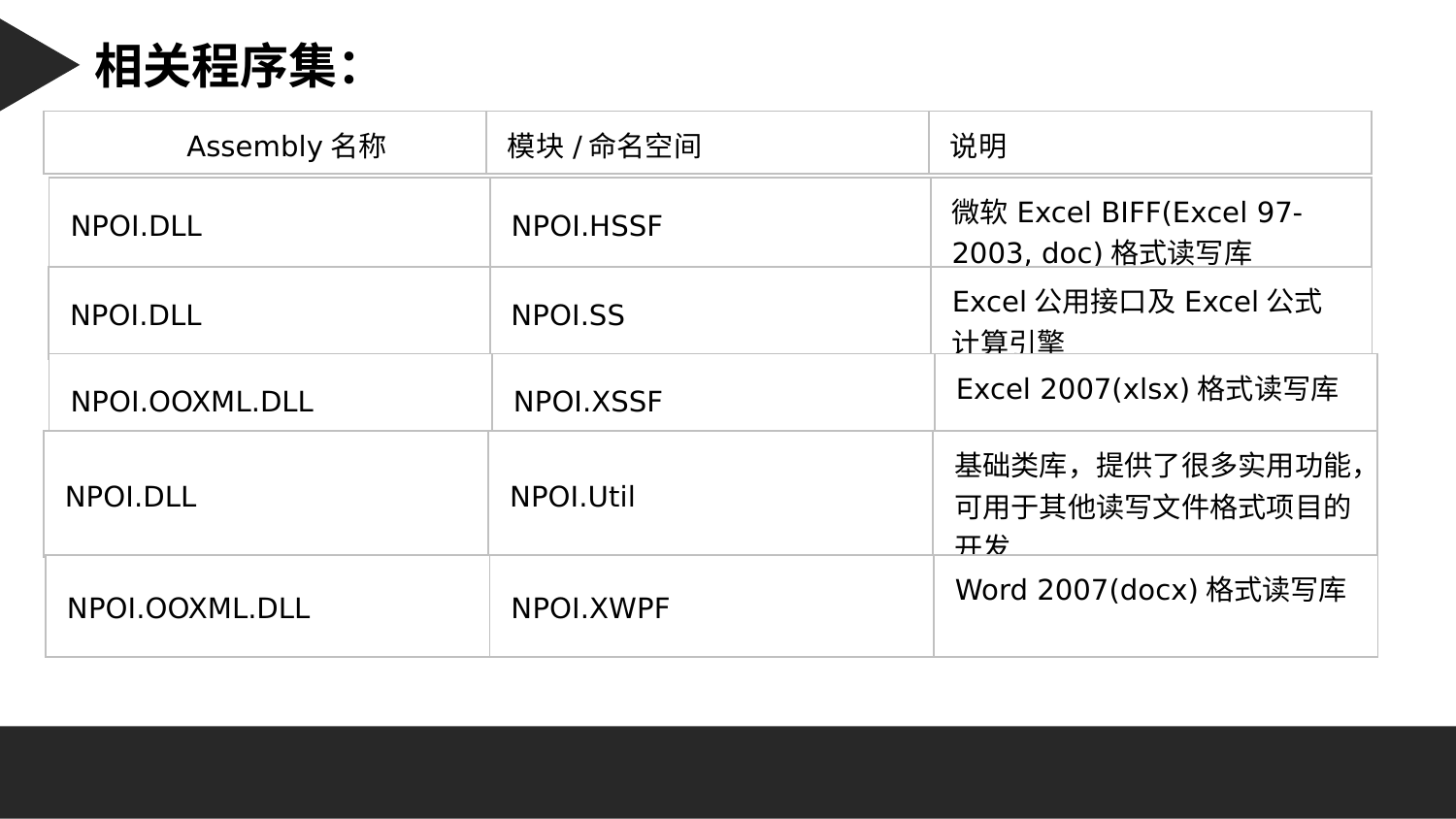

Character 字符串：

相关程序集：
| Assembly名称 | 模块/命名空间 | 说明 |
| --- | --- | --- |
| NPOI.DLL | NPOI.HSSF | 微软Excel BIFF(Excel 97-2003, doc)格式读写库 |
| --- | --- | --- |
| NPOI.DLL | NPOI.SS | Excel公用接口及Excel公式计算引擎 |
| --- | --- | --- |
| NPOI.OOXML.DLL | NPOI.XSSF | Excel 2007(xlsx)格式读写库 |
| --- | --- | --- |
| NPOI.DLL | NPOI.Util | 基础类库，提供了很多实用功能，可用于其他读写文件格式项目的开发 |
| --- | --- | --- |
| NPOI.OOXML.DLL | NPOI.XWPF | Word 2007(docx)格式读写库 |
| --- | --- | --- |